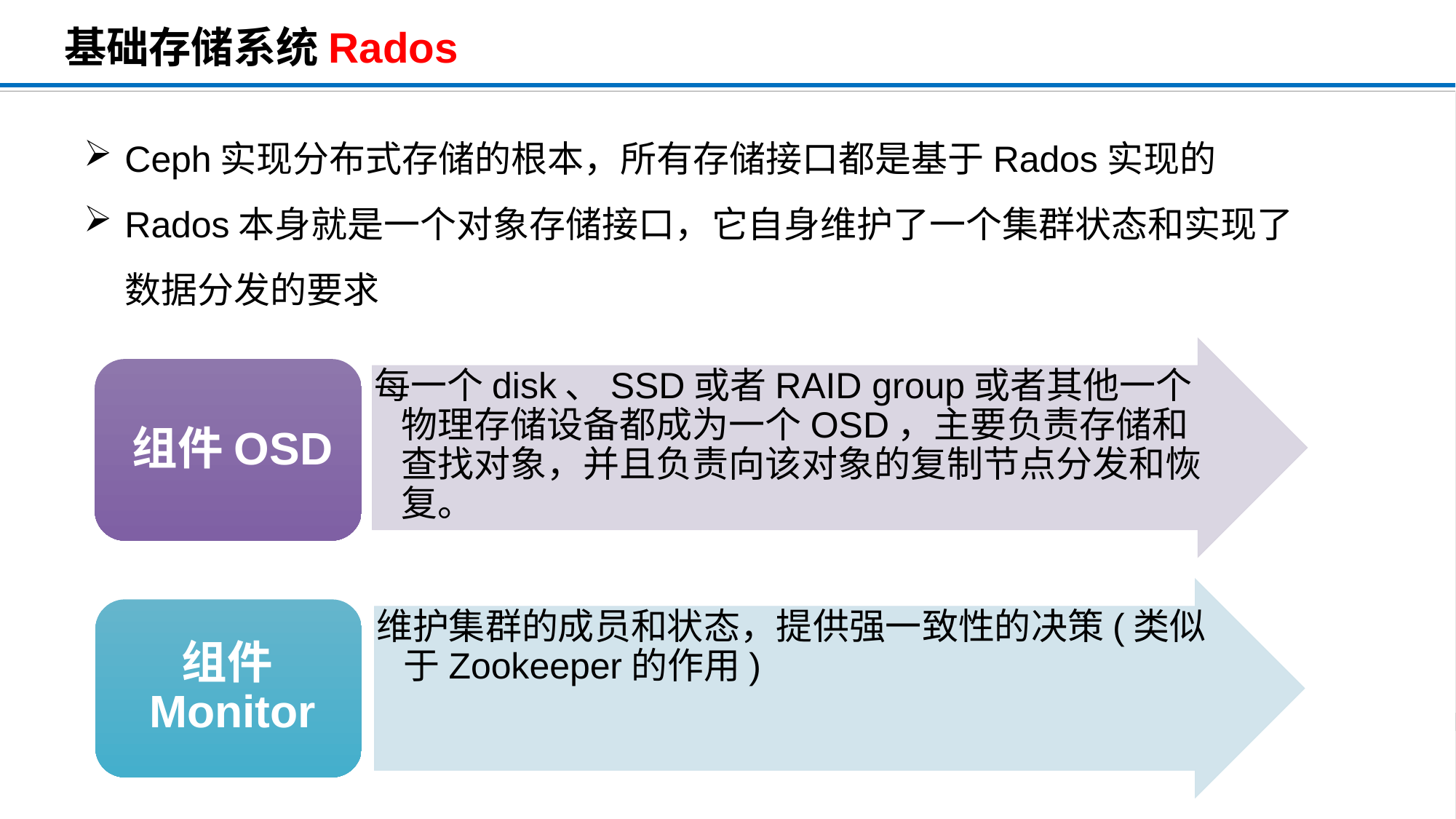

基础存储系统Rados
Ceph实现分布式存储的根本，所有存储接口都是基于Rados实现的
Rados本身就是一个对象存储接口，它自身维护了一个集群状态和实现了数据分发的要求
每一个disk、SSD或者RAID group或者其他一个物理存储设备都成为一个OSD，主要负责存储和查找对象，并且负责向该对象的复制节点分发和恢复。
组件OSD
维护集群的成员和状态，提供强一致性的决策(类似于Zookeeper的作用)
组件Monitor